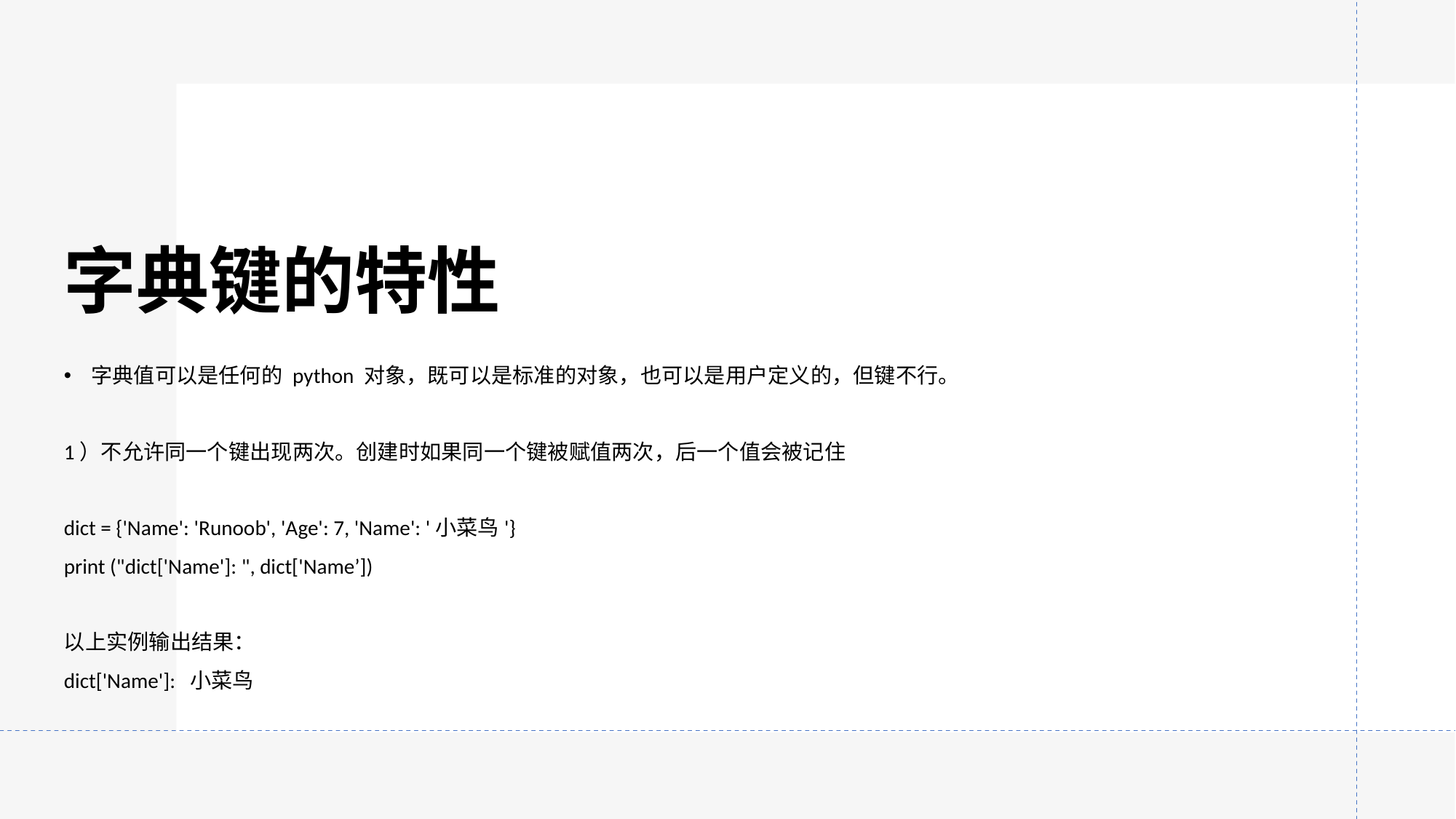

# 字典键的特性

字典值可以是任何的 python 对象，既可以是标准的对象，也可以是用户定义的，但键不行。

1）不允许同一个键出现两次。创建时如果同一个键被赋值两次，后一个值会被记住

dict = {'Name': 'Runoob', 'Age': 7, 'Name': '小菜鸟'}
print ("dict['Name']: ", dict['Name’])

以上实例输出结果：
dict['Name']:  小菜鸟